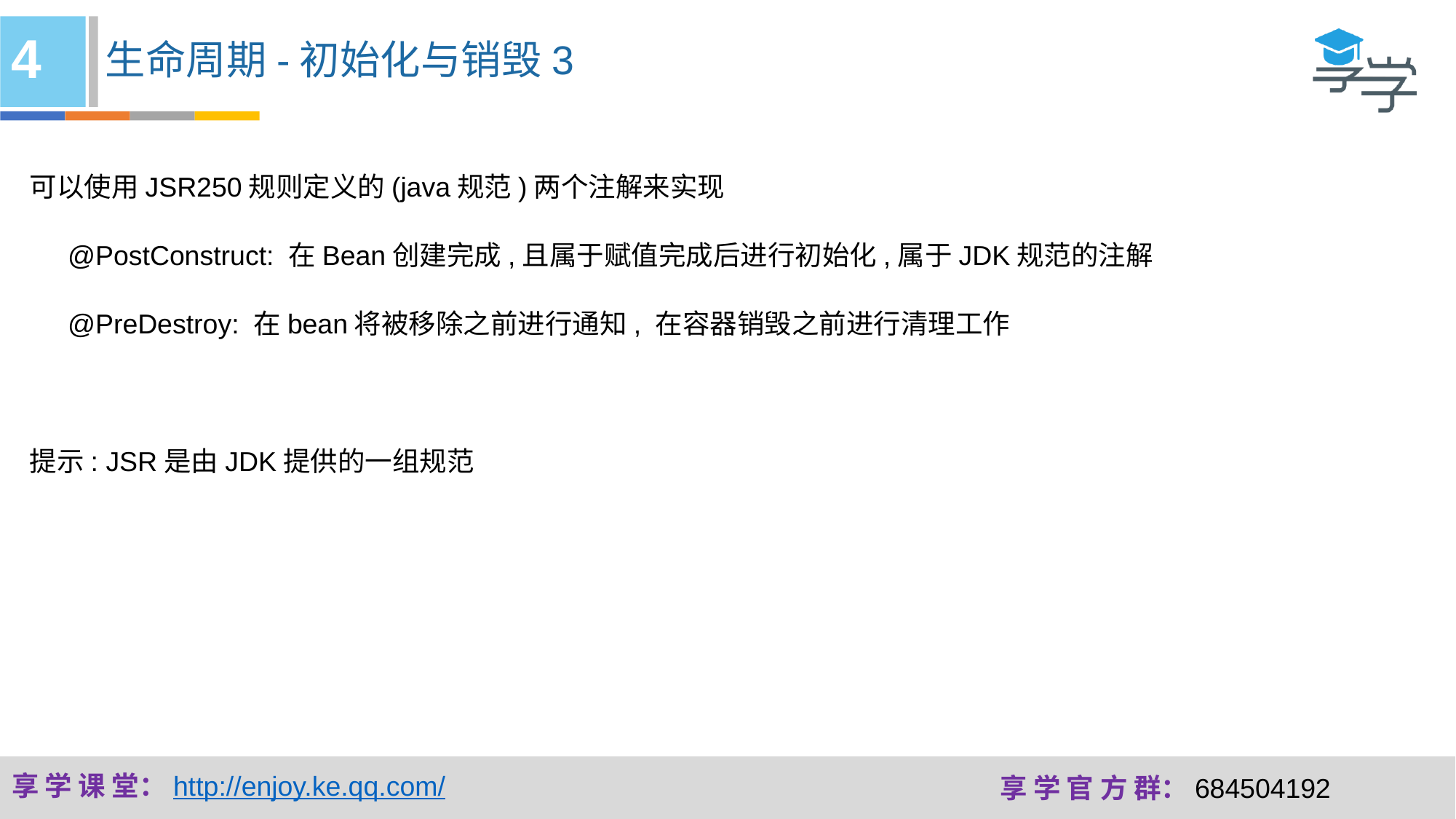

4
生命周期-初始化与销毁3

可以使用JSR250规则定义的(java规范)两个注解来实现
     @PostConstruct: 在Bean创建完成,且属于赋值完成后进行初始化,属于JDK规范的注解
     @PreDestroy: 在bean将被移除之前进行通知, 在容器销毁之前进行清理工作

提示: JSR是由JDK提供的一组规范